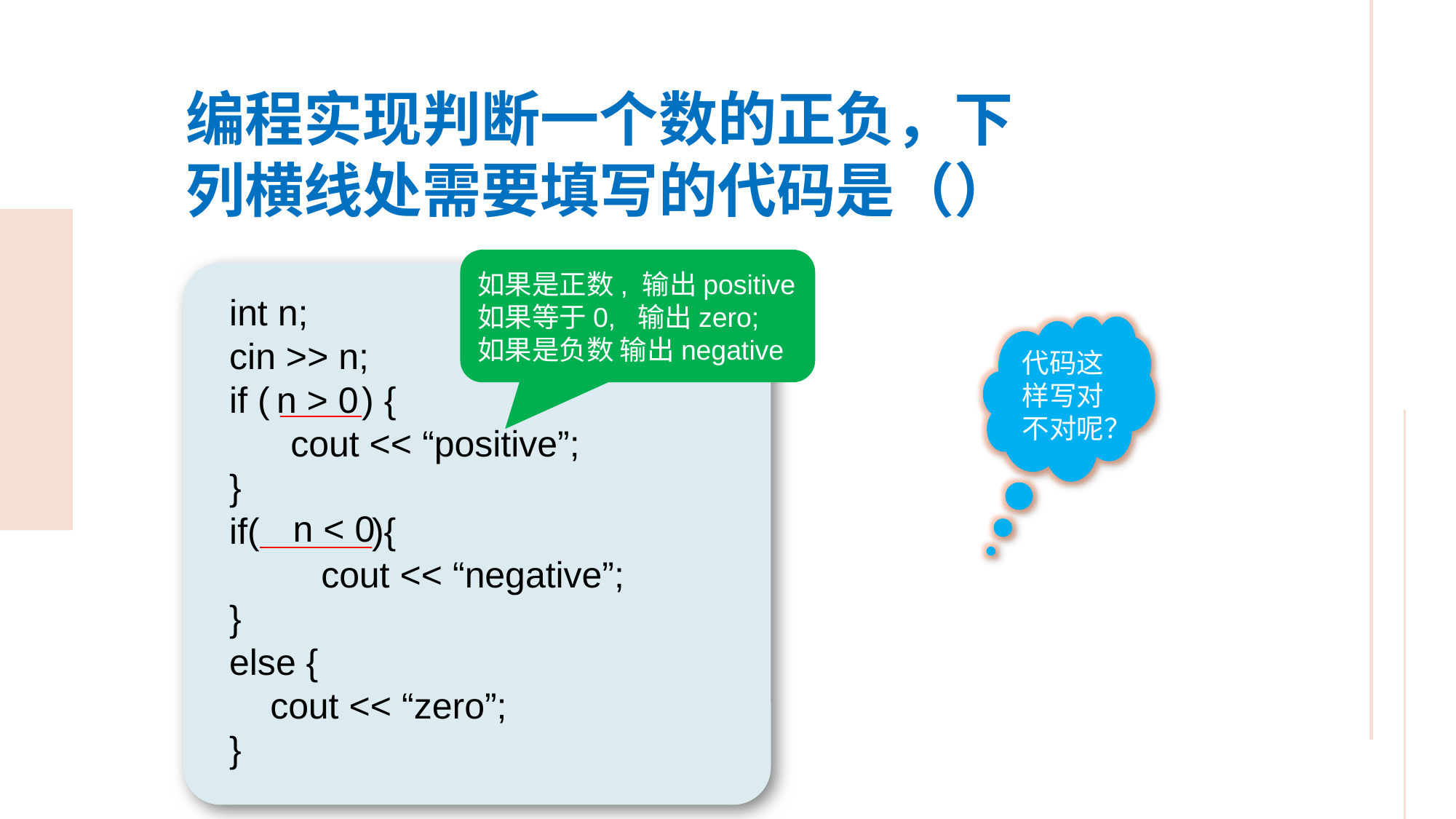

编程实现判断一个数的正负，下列横线处需要填写的代码是（）
如果是正数, 输出positive
如果等于0,  输出zero;
如果是负数 输出negative

    int n;
    cin >> n;
    if (         ) {
          cout << “positive”;
    }
    if(           ){
             cout << “negative”;
    }
    else {
        cout << “zero”;
    }
代码这样写对不对呢？
 n > 0
 n < 0